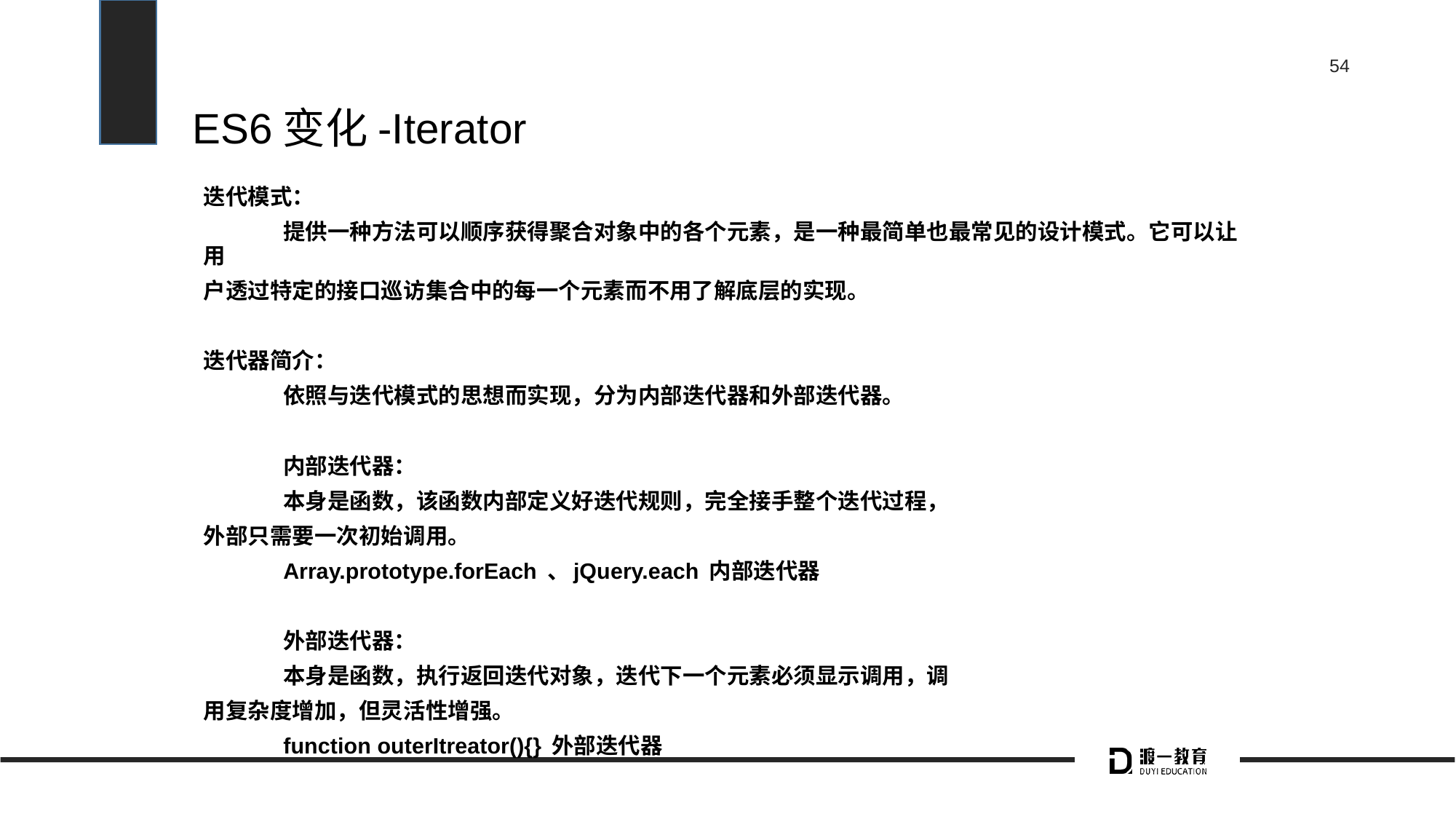

# ES6变化-Iterator
迭代模式：
	提供一种方法可以顺序获得聚合对象中的各个元素，是一种最简单也最常见的设计模式。它可以让用
户透过特定的接口巡访集合中的每一个元素而不用了解底层的实现。

迭代器简介：
	依照与迭代模式的思想而实现，分为内部迭代器和外部迭代器。

	内部迭代器：
		本身是函数，该函数内部定义好迭代规则，完全接手整个迭代过程，
外部只需要一次初始调用。
	Array.prototype.forEach 、jQuery.each 内部迭代器

	外部迭代器：
		本身是函数，执行返回迭代对象，迭代下一个元素必须显示调用，调
用复杂度增加，但灵活性增强。
	function outerItreator(){} 外部迭代器